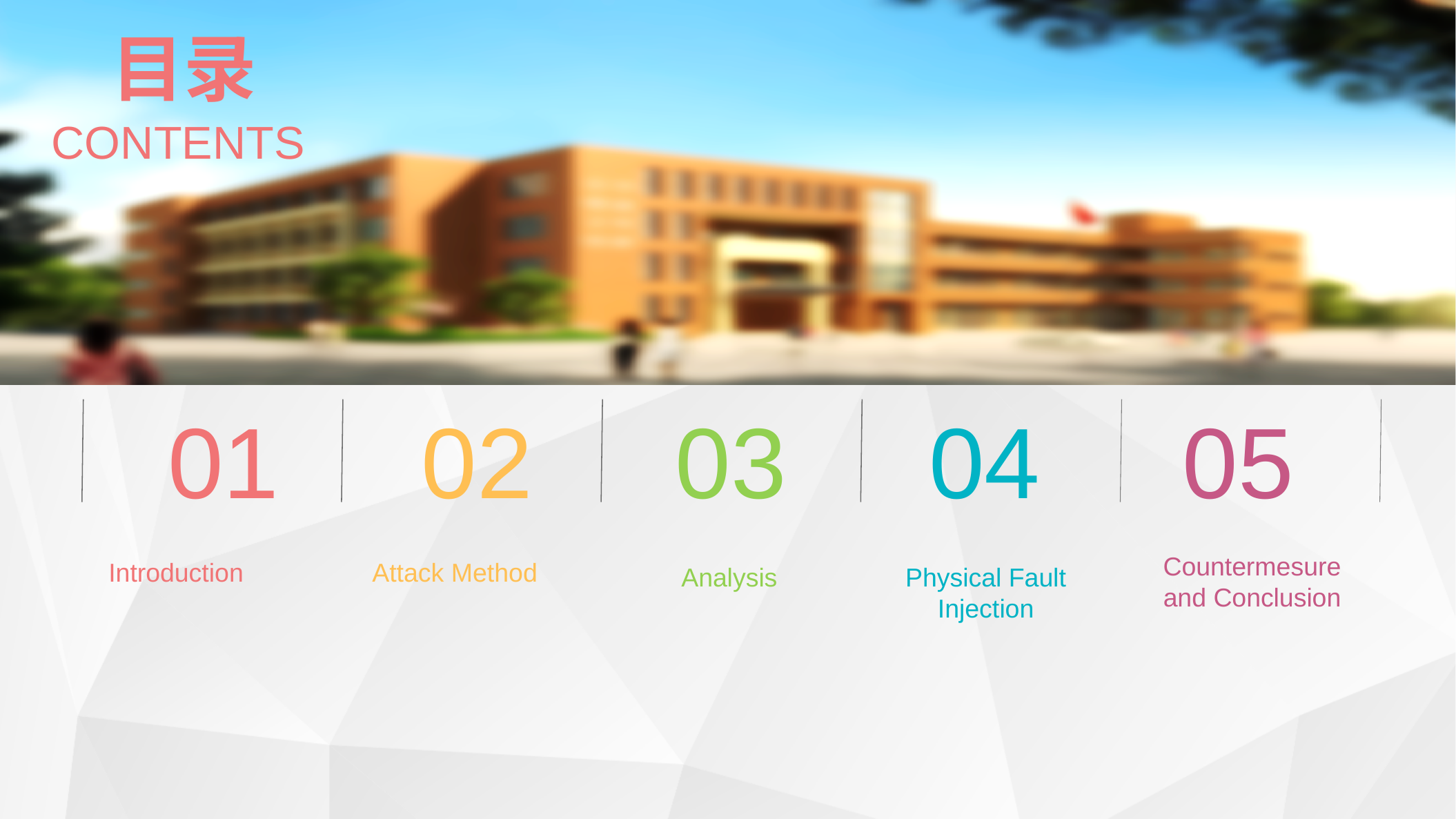

目录
CONTENTS
01
02
03
04
05
Countermesure and Conclusion
Introduction
Attack Method
Analysis
Physical Fault Injection